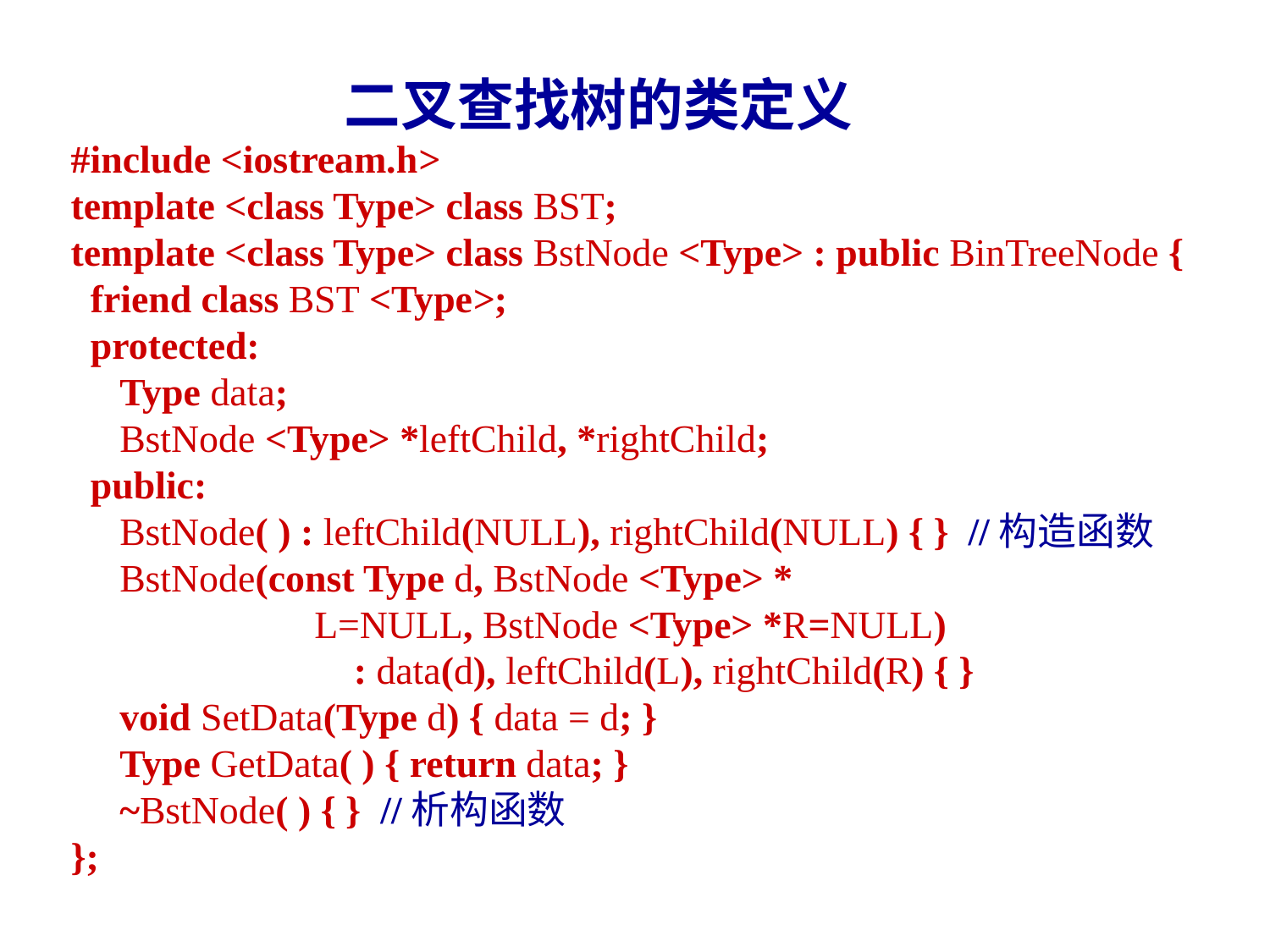

二叉查找树的类定义
#include <iostream.h>
template <class Type> class BST;
template <class Type> class BstNode <Type> : public BinTreeNode {
  friend class BST <Type>;
  protected:
     Type data;
     BstNode <Type> *leftChild, *rightChild;
  public:
     BstNode( ) : leftChild(NULL), rightChild(NULL) { }  //构造函数
     BstNode(const Type d, BstNode <Type> *
                         L=NULL, BstNode <Type> *R=NULL)
     	                : data(d), leftChild(L), rightChild(R) { }
     void SetData(Type d) { data = d; }
     Type GetData( ) { return data; }
     ~BstNode( ) { }  //析构函数
};
49